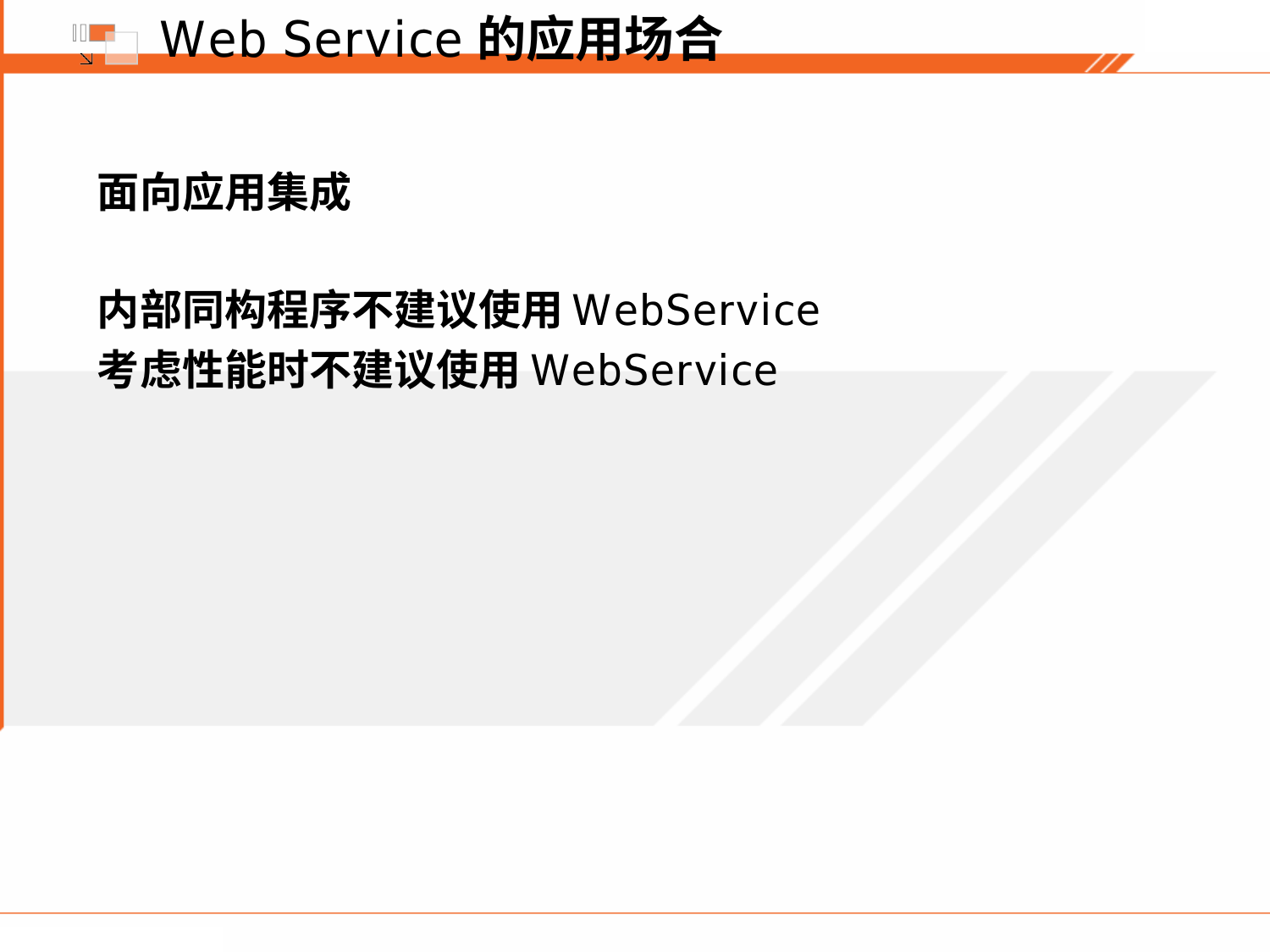

# Web Service的应用场合
面向应用集成

内部同构程序不建议使用WebService
考虑性能时不建议使用WebService